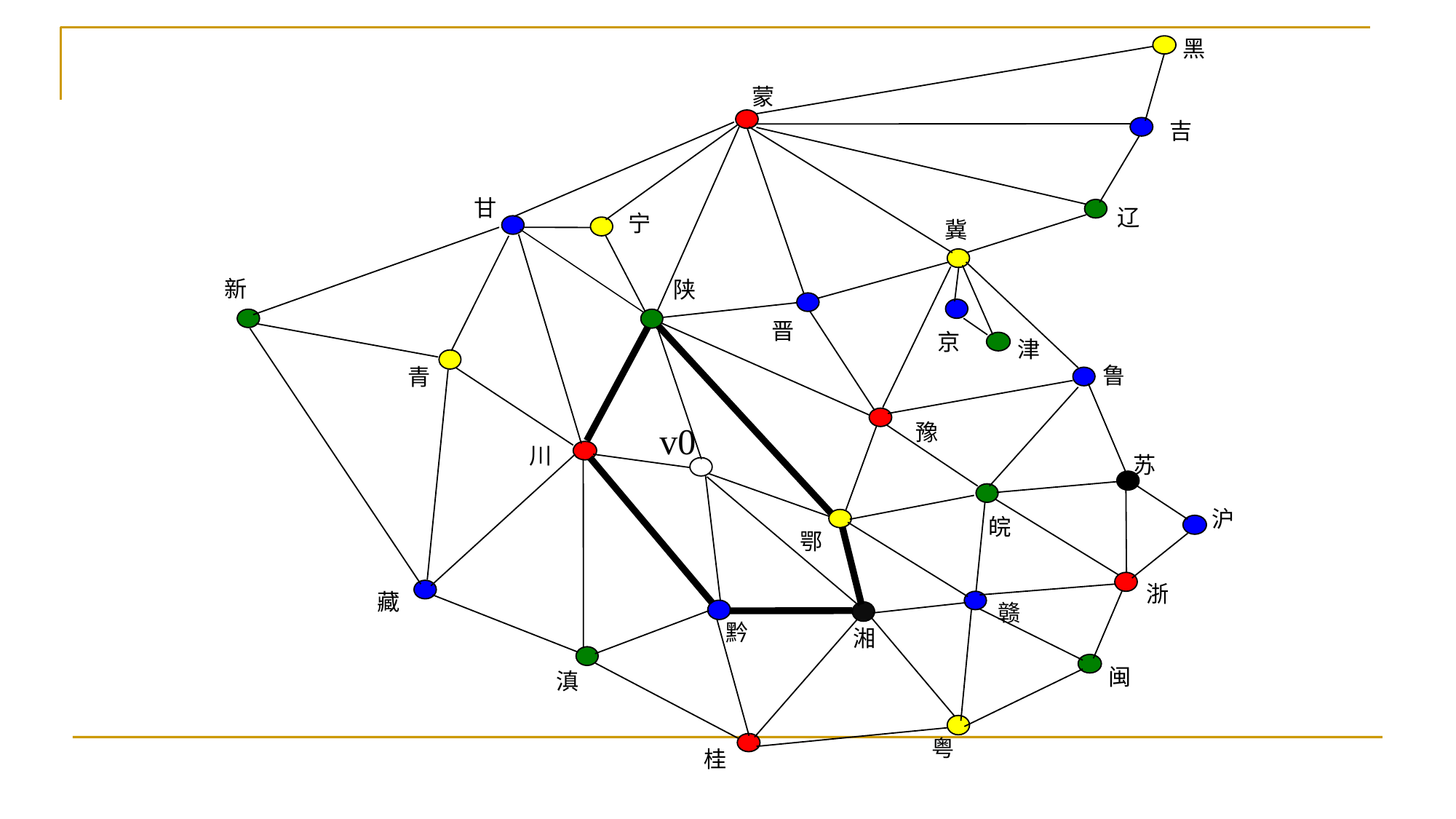

黑

蒙

吉

甘

辽
宁

冀

新
陕

晋

京

津

鲁
青

豫
v0

川

苏

沪

皖

鄂

浙

藏

赣

黔

湘

闽
滇

粤
桂